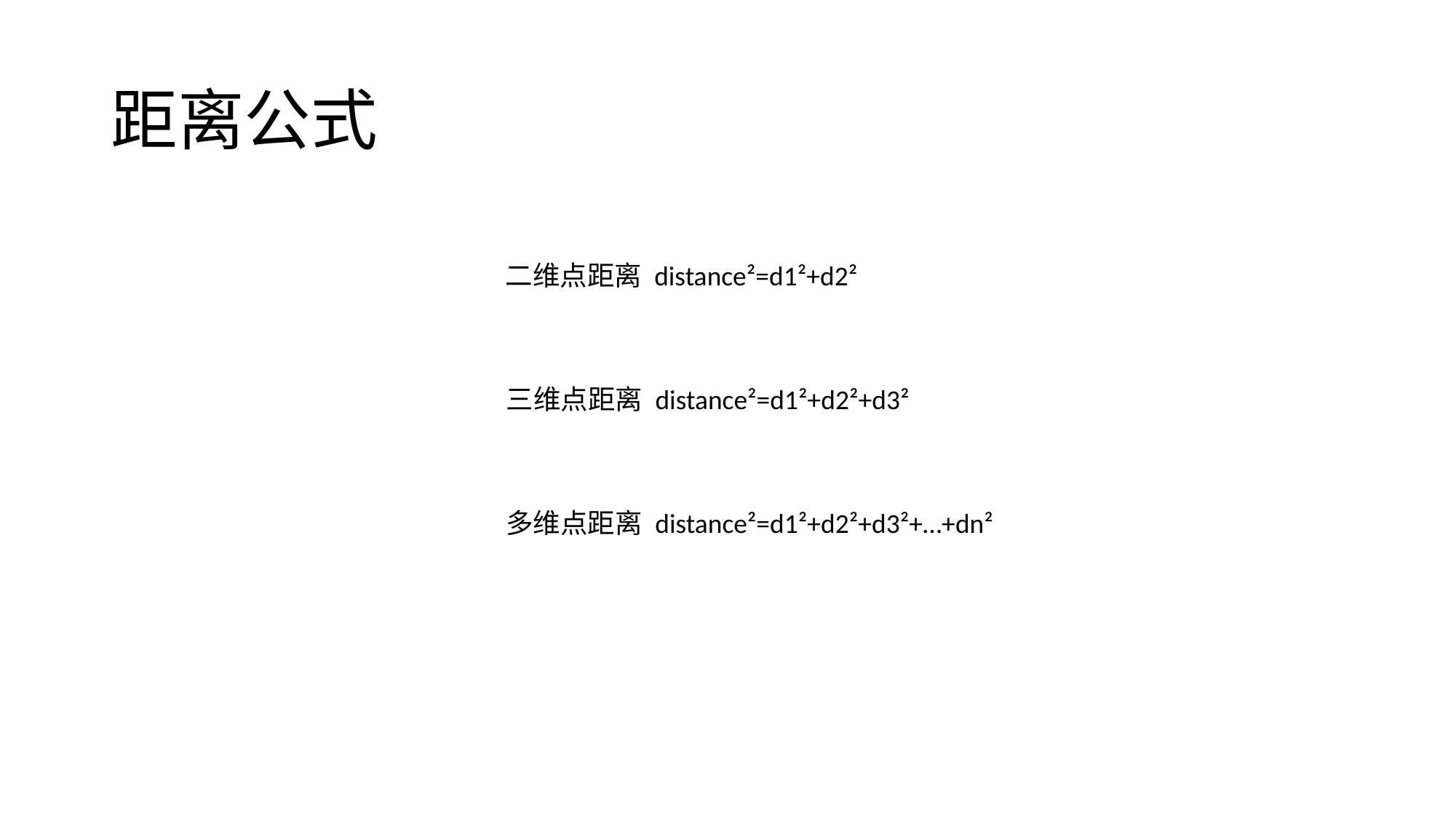

# 距离公式
二维点距离 distance²=d1²+d2²
三维点距离 distance²=d1²+d2²+d3²
多维点距离 distance²=d1²+d2²+d3²+…+dn²